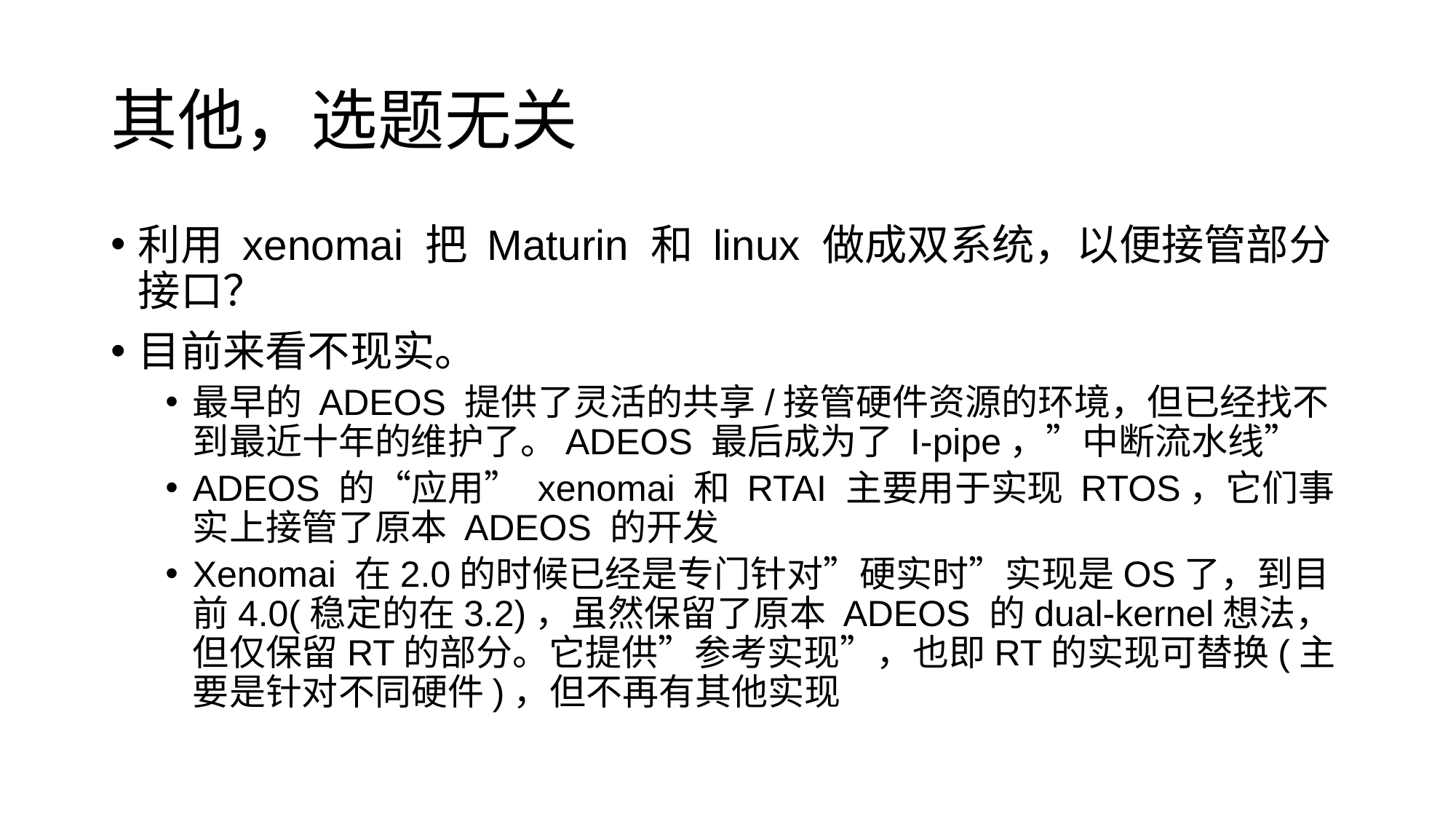

# 其他，选题无关
利用 xenomai 把 Maturin 和 linux 做成双系统，以便接管部分接口？
目前来看不现实。
最早的 ADEOS 提供了灵活的共享/接管硬件资源的环境，但已经找不到最近十年的维护了。ADEOS 最后成为了 I-pipe，”中断流水线”
ADEOS 的“应用” xenomai 和 RTAI 主要用于实现 RTOS，它们事实上接管了原本 ADEOS 的开发
Xenomai 在2.0的时候已经是专门针对”硬实时”实现是OS了，到目前4.0(稳定的在3.2)，虽然保留了原本 ADEOS 的dual-kernel想法，但仅保留RT的部分。它提供”参考实现”，也即RT的实现可替换(主要是针对不同硬件)，但不再有其他实现